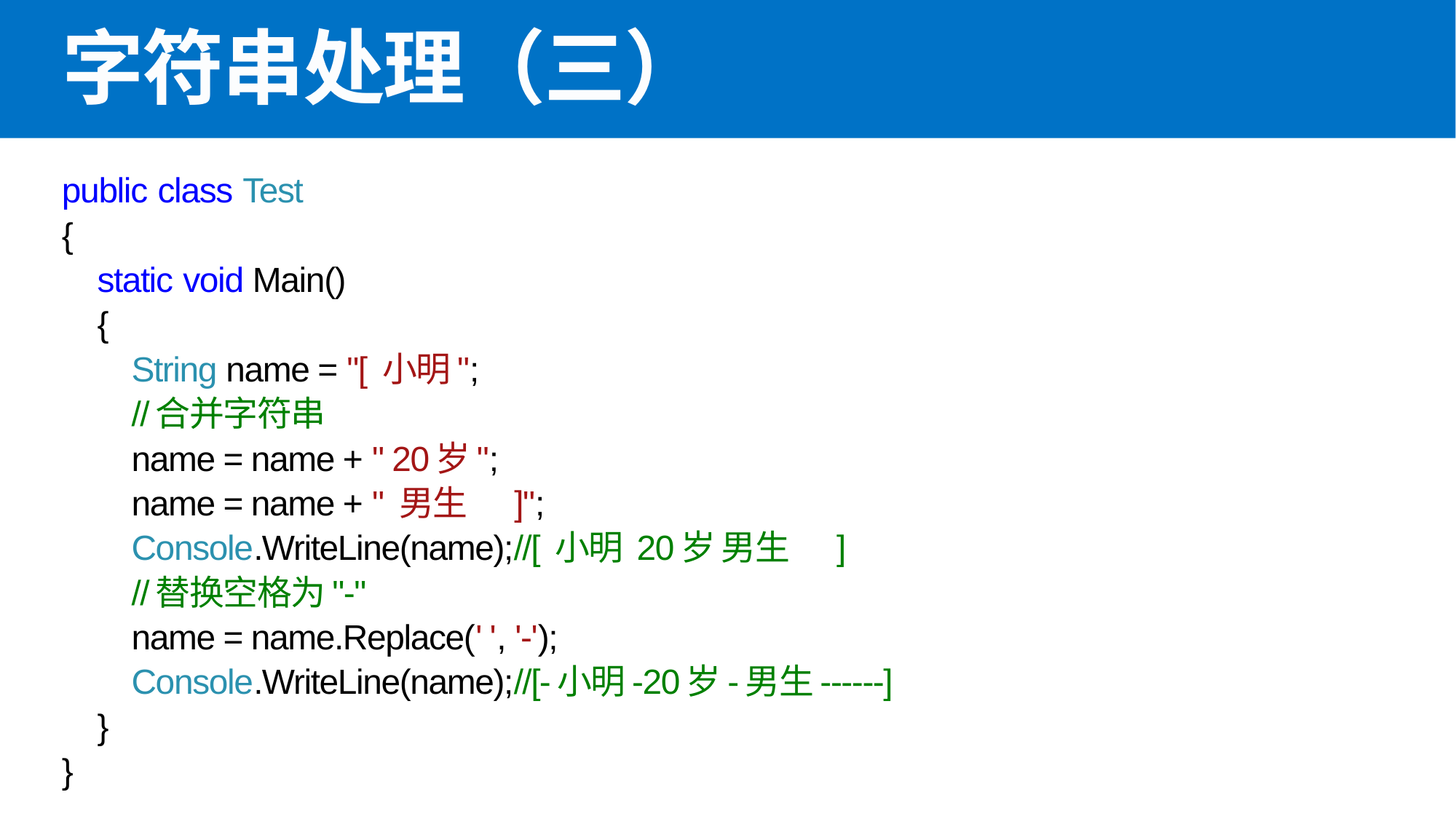

# 字符串处理（三）
public class Test
{
    static void Main()
    {
        String name = "[ 小明";
        //合并字符串
        name = name + " 20岁";
        name = name + " 男生      ]";
        Console.WriteLine(name);//[ 小明 20岁 男生      ]
        //替换空格为"-"
        name = name.Replace(' ', '-');
        Console.WriteLine(name);//[-小明-20岁-男生------]
    }
}